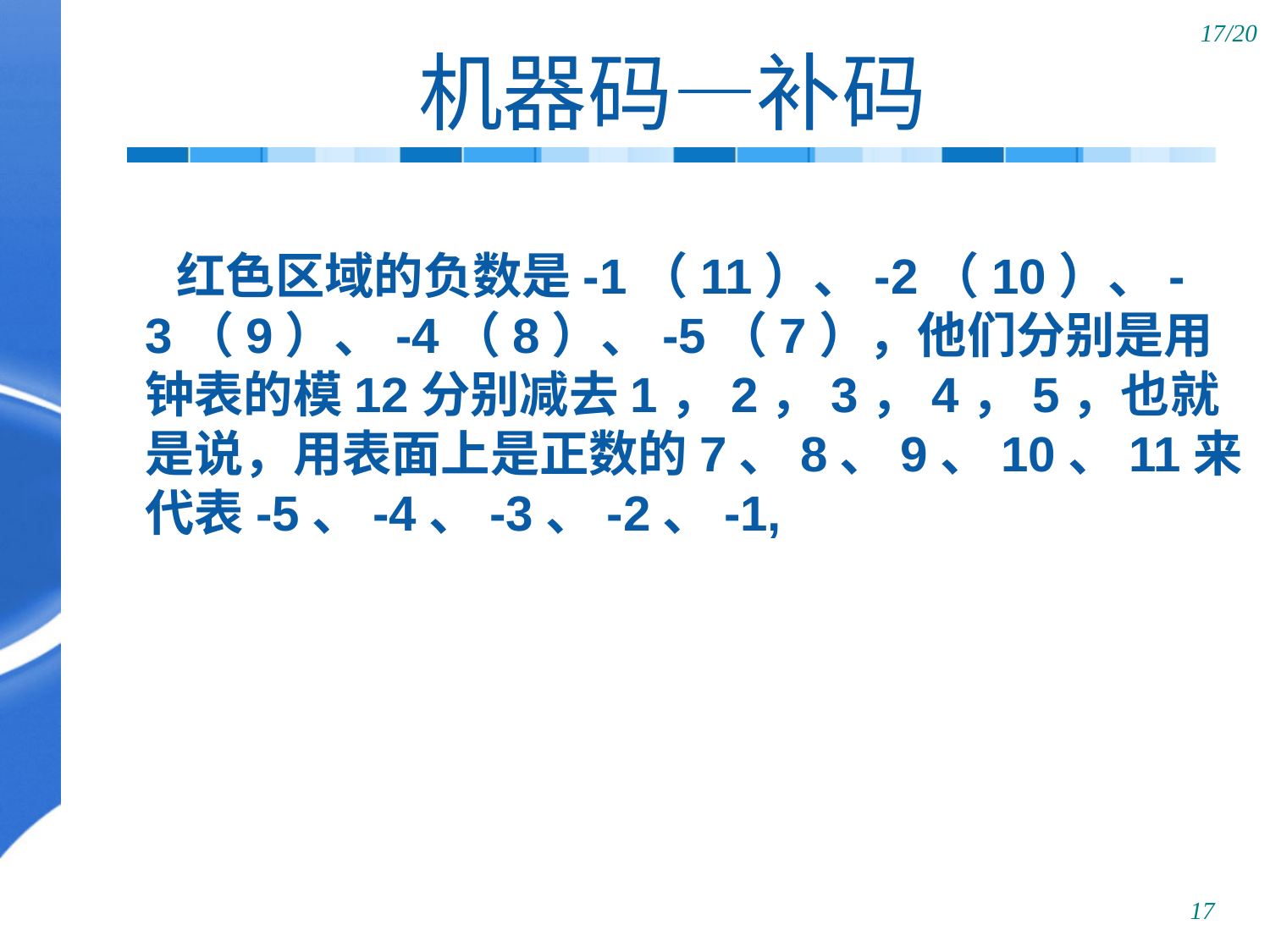

# 机器码—补码

      红色区域的负数是-1（11）、-2（10）、-3（9）、-4（8）、-5（7），他们分别是用钟表的模12分别减去1，2，3，4，5，也就是说，用表面上是正数的7、8、9、10、11来代表-5、-4、-3、-2、-1,